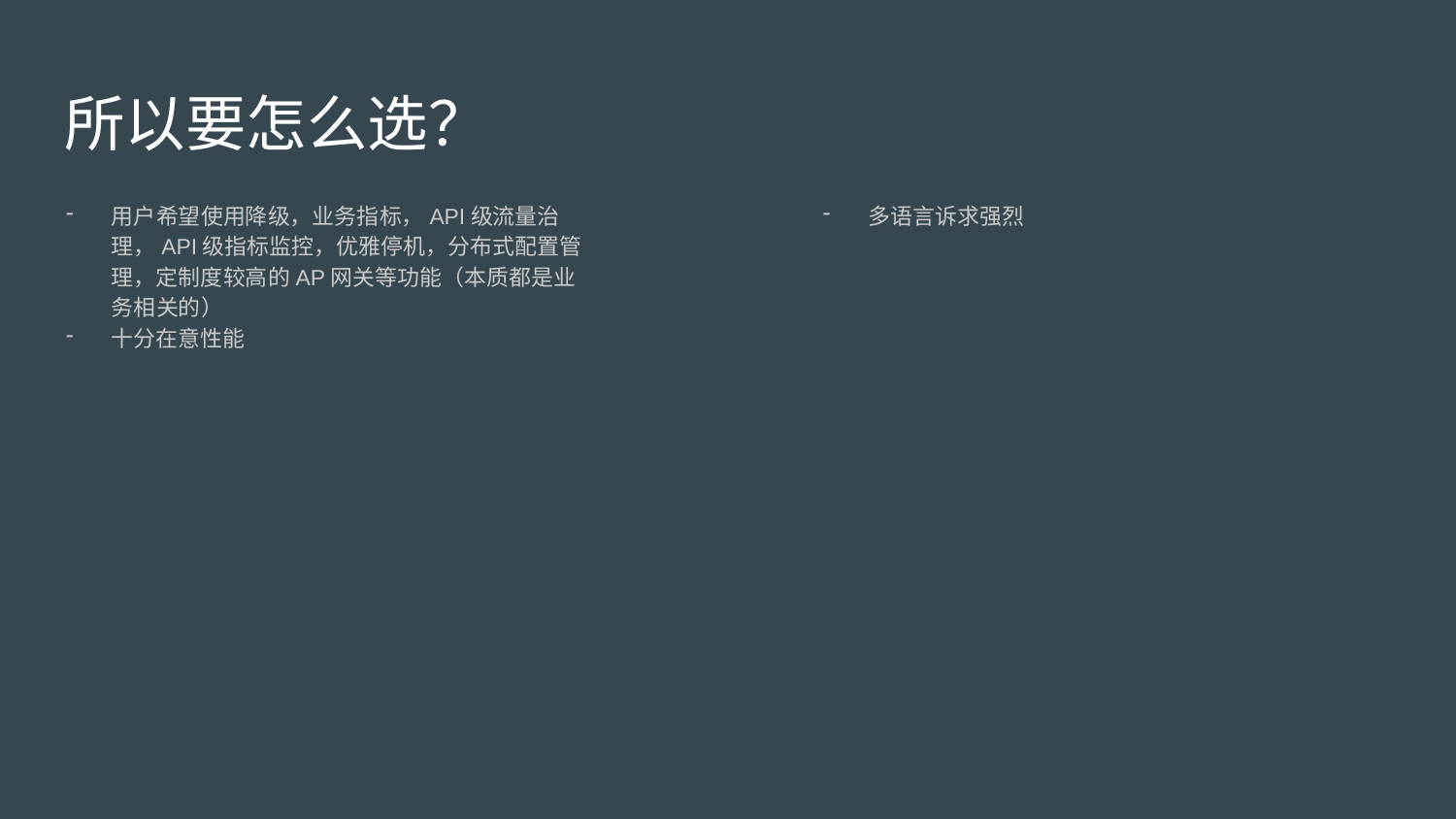

# 所以要怎么选？
用户希望使用降级，业务指标，API级流量治理，API级指标监控，优雅停机，分布式配置管理，定制度较高的AP网关等功能（本质都是业务相关的）
十分在意性能

多语言诉求强烈